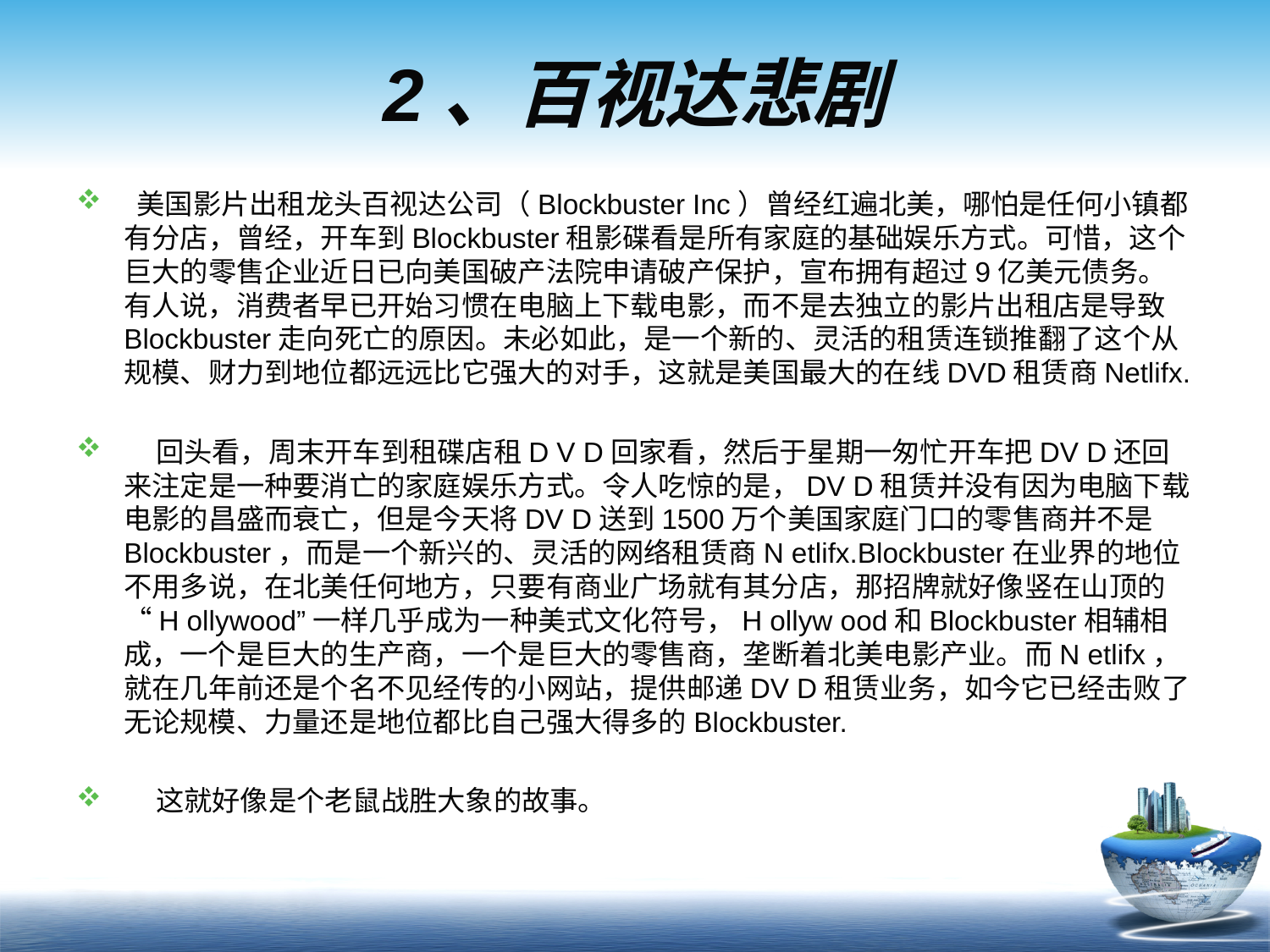

# 2、百视达悲剧
 美国影片出租龙头百视达公司（Blockbuster Inc）曾经红遍北美，哪怕是任何小镇都有分店，曾经，开车到Blockbuster租影碟看是所有家庭的基础娱乐方式。可惜，这个巨大的零售企业近日已向美国破产法院申请破产保护，宣布拥有超过9亿美元债务。有人说，消费者早已开始习惯在电脑上下载电影，而不是去独立的影片出租店是导致Blockbuster走向死亡的原因。未必如此，是一个新的、灵活的租赁连锁推翻了这个从规模、财力到地位都远远比它强大的对手，这就是美国最大的在线DVD租赁商Netlifx.

    回头看，周末开车到租碟店租D V D回家看，然后于星期一匆忙开车把DV D还回来注定是一种要消亡的家庭娱乐方式。令人吃惊的是，DV D租赁并没有因为电脑下载电影的昌盛而衰亡，但是今天将DV D送到1500万个美国家庭门口的零售商并不是Blockbuster，而是一个新兴的、灵活的网络租赁商N etlifx.Blockbuster在业界的地位不用多说，在北美任何地方，只要有商业广场就有其分店，那招牌就好像竖在山顶的“H ollywood”一样几乎成为一种美式文化符号，H ollyw ood和Blockbuster相辅相成，一个是巨大的生产商，一个是巨大的零售商，垄断着北美电影产业。而N etlifx，就在几年前还是个名不见经传的小网站，提供邮递DV D租赁业务，如今它已经击败了无论规模、力量还是地位都比自己强大得多的Blockbuster.

    这就好像是个老鼠战胜大象的故事。